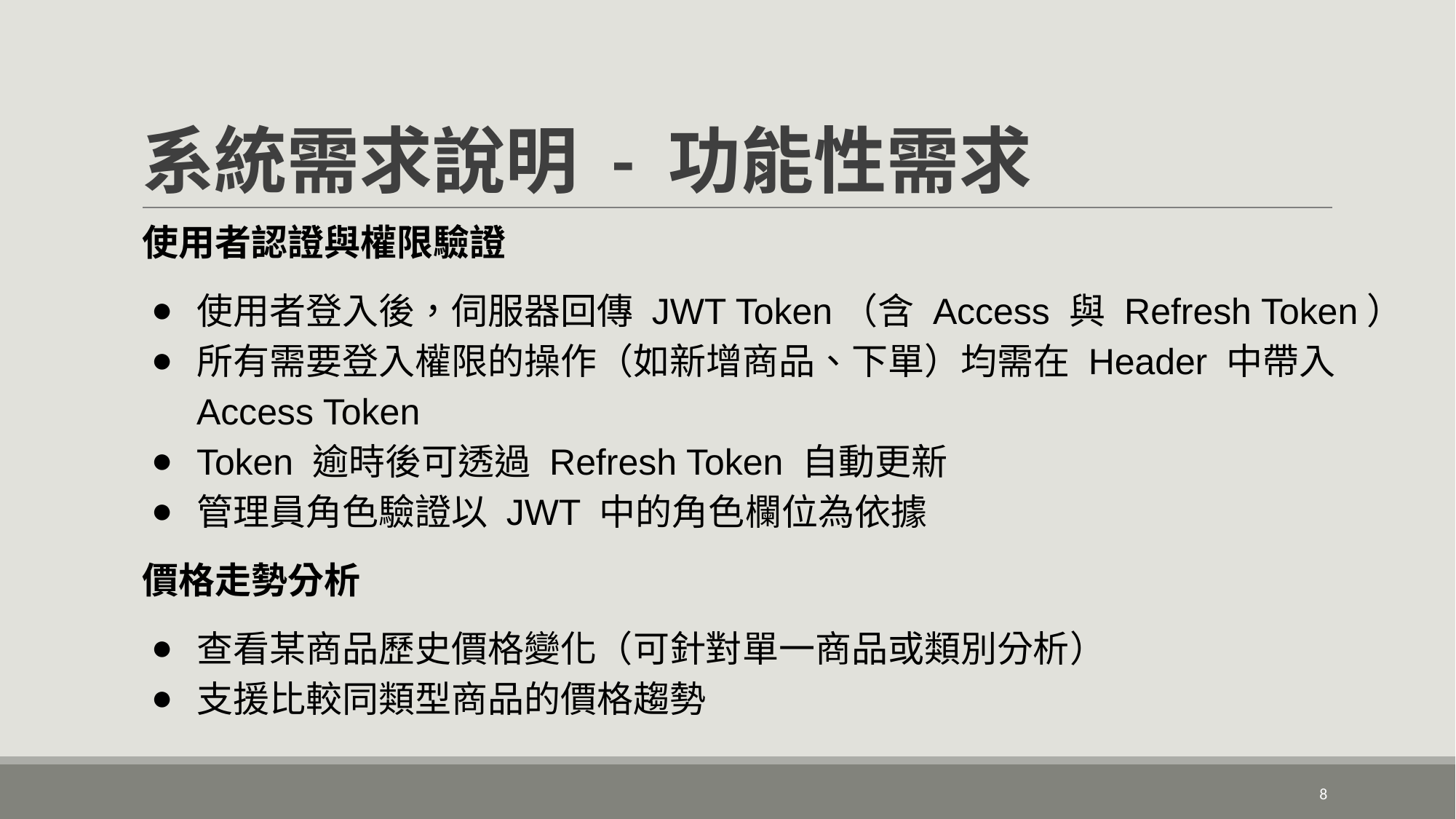

# 系統需求說明 - 功能性需求
使用者認證與權限驗證
使用者登入後，伺服器回傳 JWT Token（含 Access 與 Refresh Token）
所有需要登入權限的操作（如新增商品、下單）均需在 Header 中帶入 Access Token
Token 逾時後可透過 Refresh Token 自動更新
管理員角色驗證以 JWT 中的角色欄位為依據
價格走勢分析
查看某商品歷史價格變化（可針對單一商品或類別分析）
支援比較同類型商品的價格趨勢

8